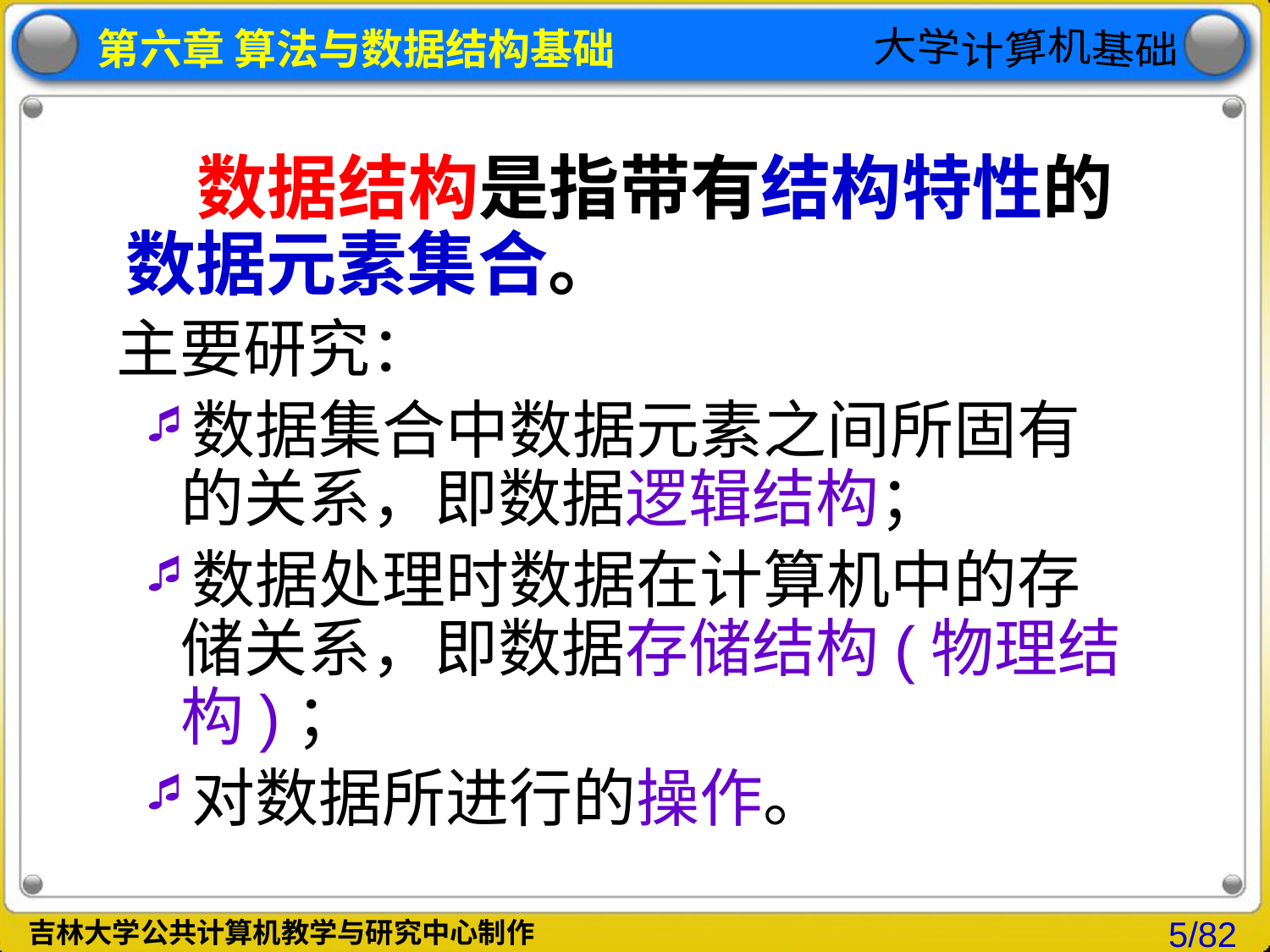

#
         数据结构是指带有结构特性的数据元素集合。
  主要研究：
数据集合中数据元素之间所固有的关系，即数据逻辑结构；
数据处理时数据在计算机中的存储关系，即数据存储结构(物理结构)；
对数据所进行的操作。
5/82